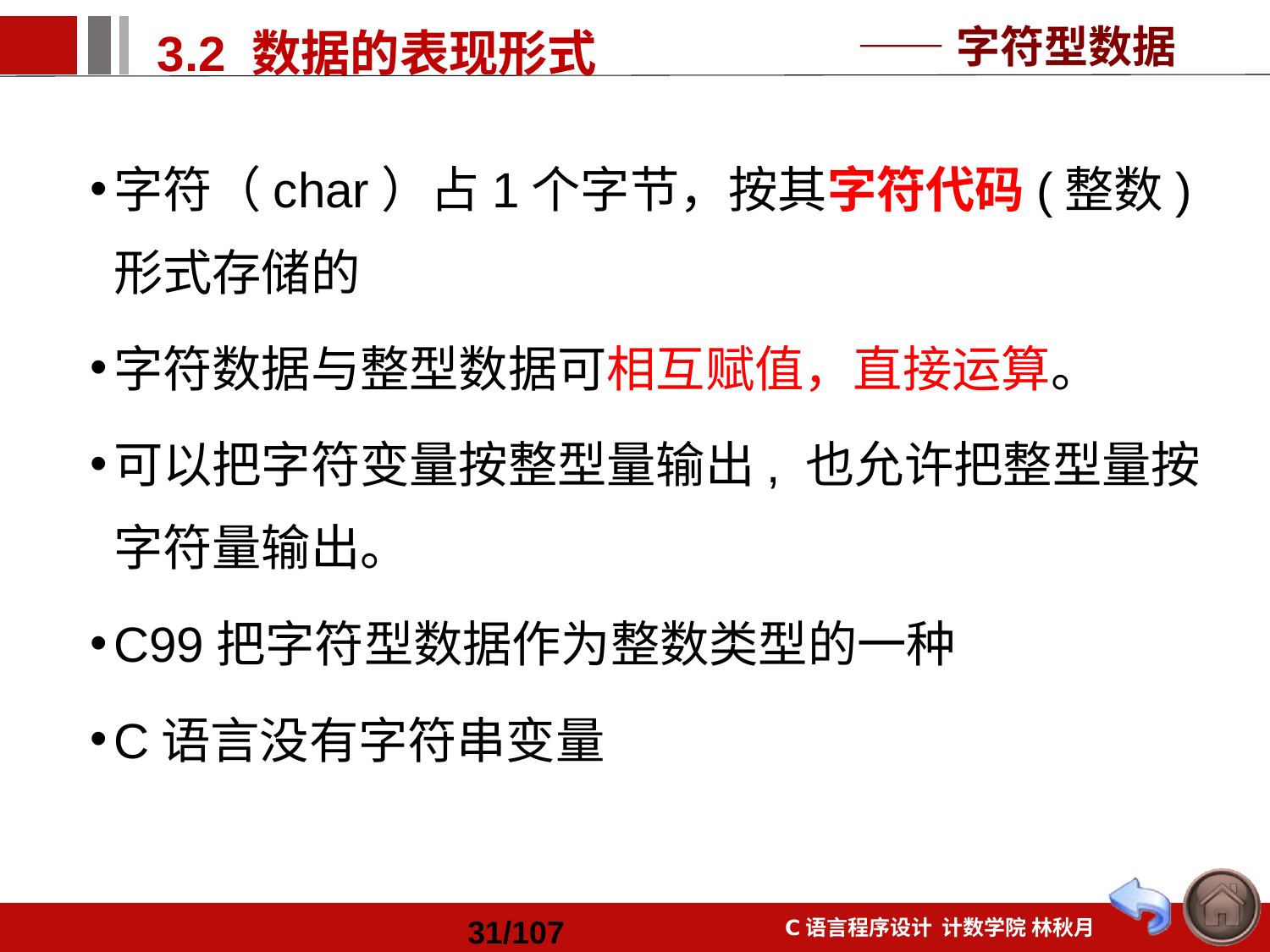

——字符型数据
字符（char）占1个字节，按其字符代码(整数)形式存储的
字符数据与整型数据可相互赋值，直接运算。
可以把字符变量按整型量输出, 也允许把整型量按字符量输出。
C99把字符型数据作为整数类型的一种
C语言没有字符串变量